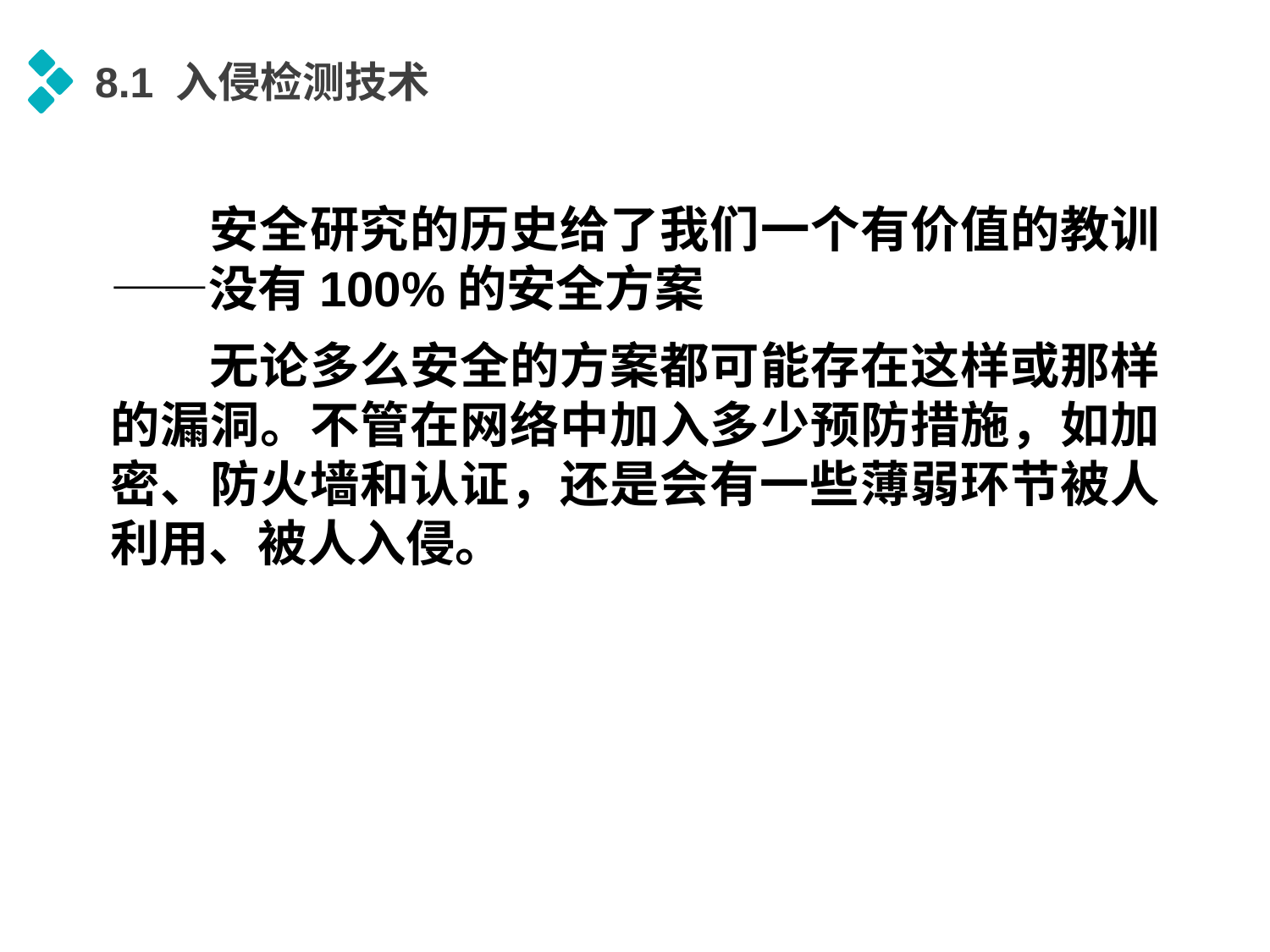

8.1 入侵检测技术

安全研究的历史给了我们一个有价值的教训——没有100%的安全方案
无论多么安全的方案都可能存在这样或那样的漏洞。不管在网络中加入多少预防措施，如加密、防火墙和认证，还是会有一些薄弱环节被人利用、被人入侵。